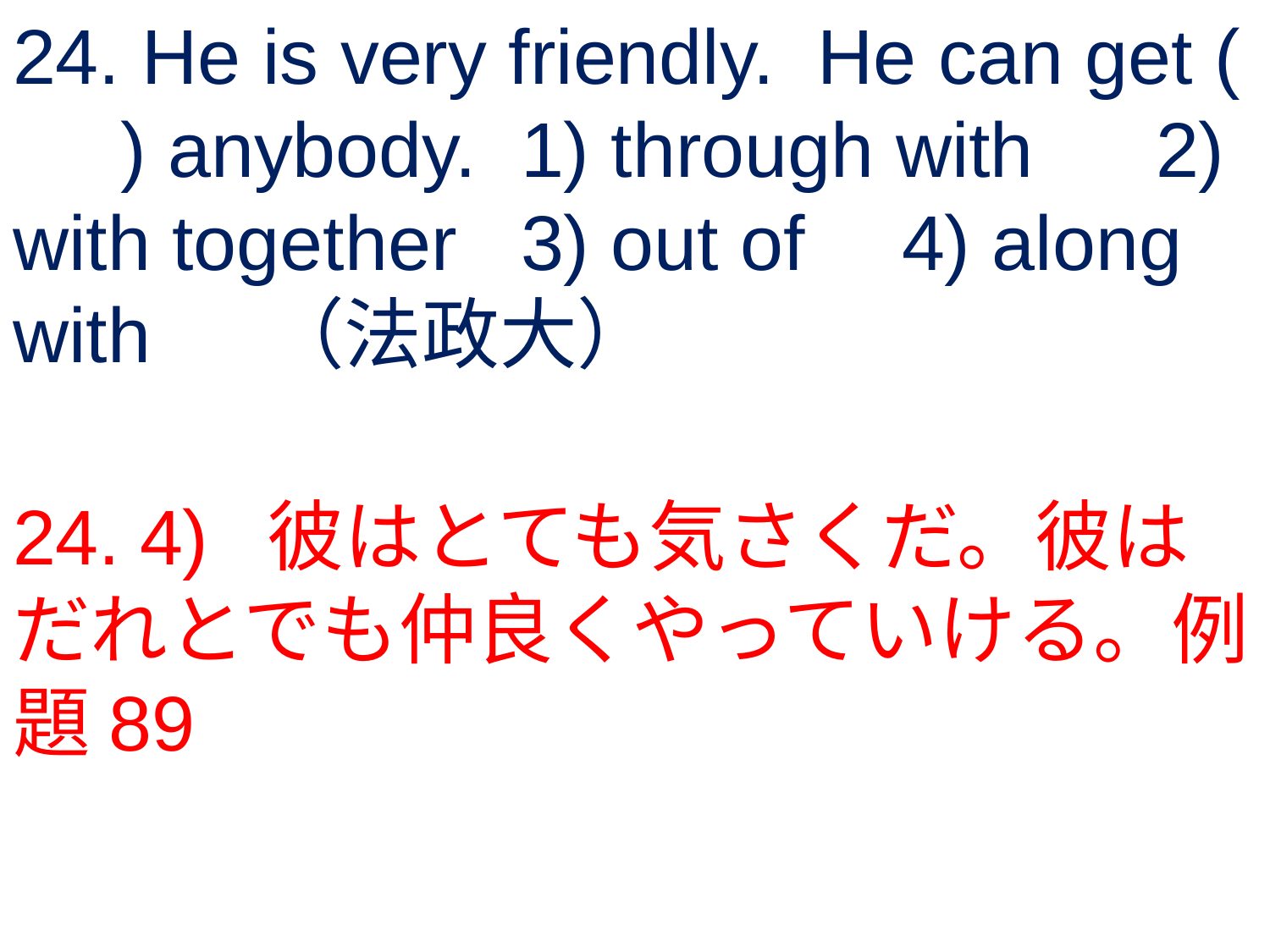

# 24. He is very friendly.  He can get (      ) anybody.	1) through with	2) with together	3) out of	4) along with	（法政大）
24.	4) 	彼はとても気さくだ。彼はだれとでも仲良くやっていける。例題89